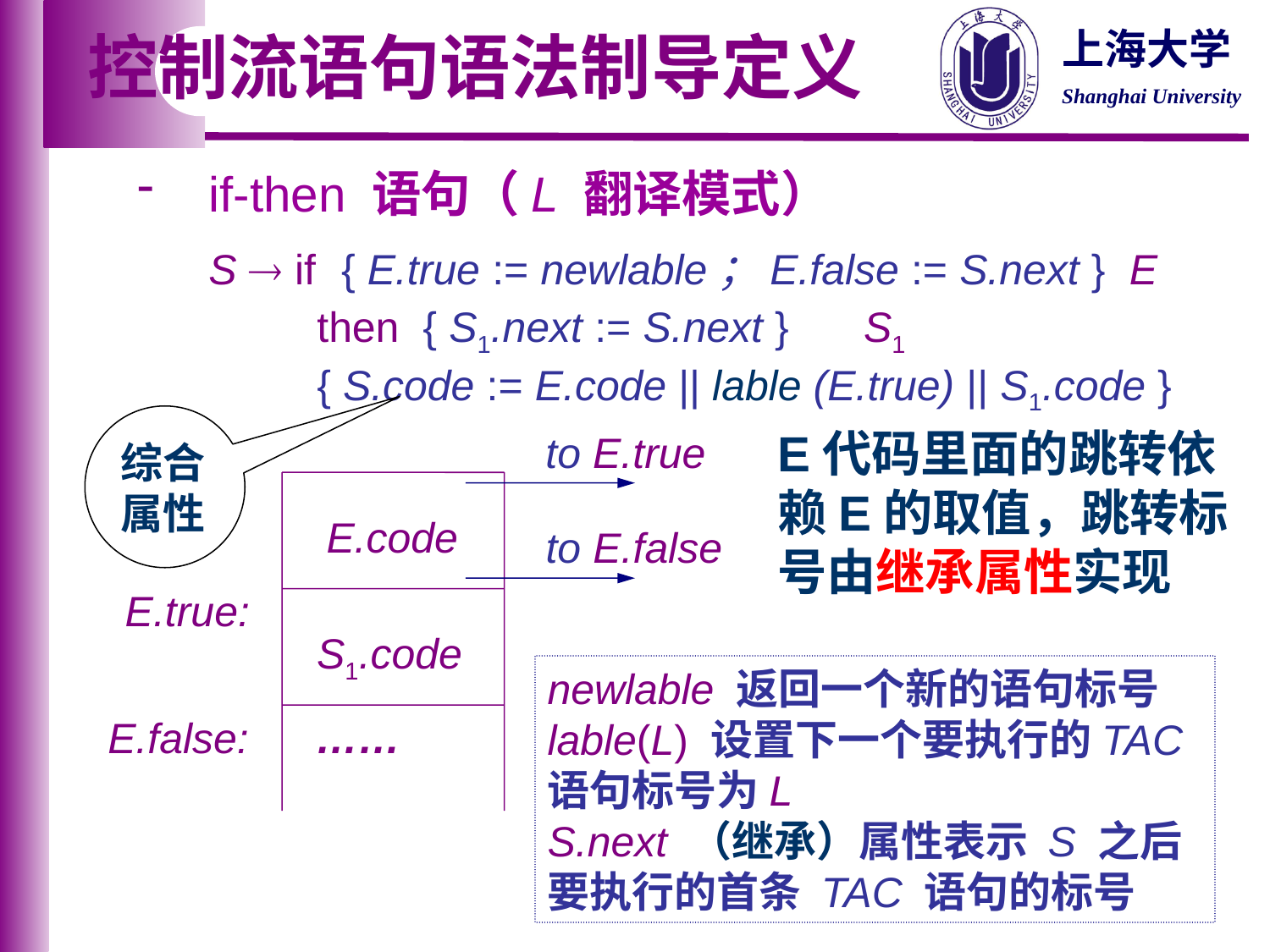

控制流语句语法制导定义
   if-then 语句（L 翻译模式）

      S → if   { E.true := newlable；E.false := S.next }  E
　　　　then  { S1.next := S.next } 　S1
　　　　{ S.code := E.code || lable (E.true) || S1.code }
综合属性
E代码里面的跳转依赖E的取值，跳转标号由继承属性实现
to E.true

E.code
to E.false
E.true:

S1.code
newlable 返回一个新的语句标号
lable(L) 设置下一个要执行的TAC语句标号为L
S.next （继承）属性表示 S 之后要执行的首条 TAC 语句的标号
E.false:

……